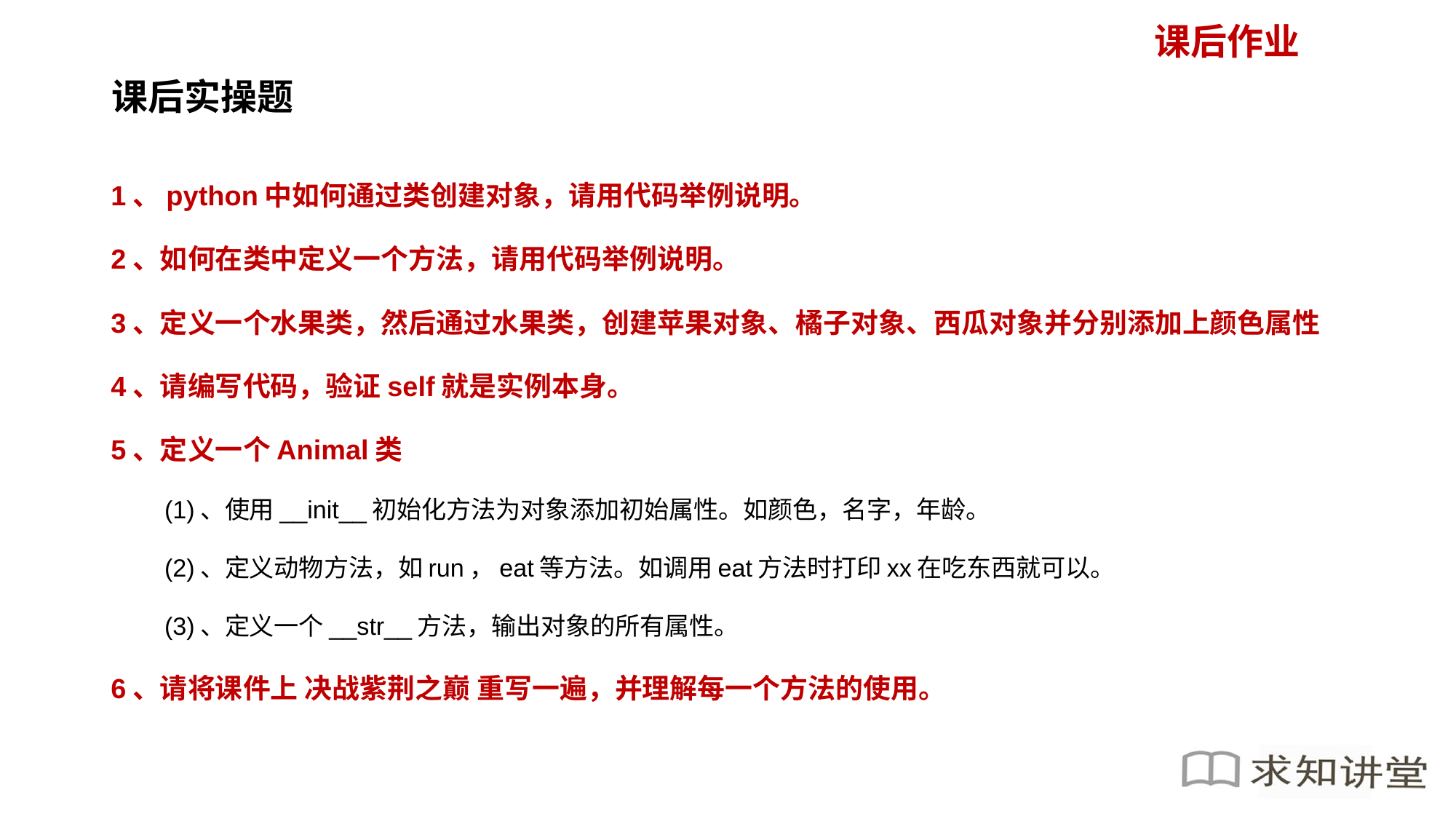

1、python中如何通过类创建对象，请用代码举例说明。
2、如何在类中定义一个方法，请用代码举例说明。
3、定义一个水果类，然后通过水果类，创建苹果对象、橘子对象、西瓜对象并分别添加上颜色属性
4、请编写代码，验证self就是实例本身。
5、定义一个Animal类
(1)、使用__init__初始化方法为对象添加初始属性。如颜色，名字，年龄。
(2)、定义动物方法，如run，eat等方法。如调用eat方法时打印xx在吃东西就可以。
(3)、定义一个__str__方法，输出对象的所有属性。
6、请将课件上 决战紫荆之巅 重写一遍，并理解每一个方法的使用。